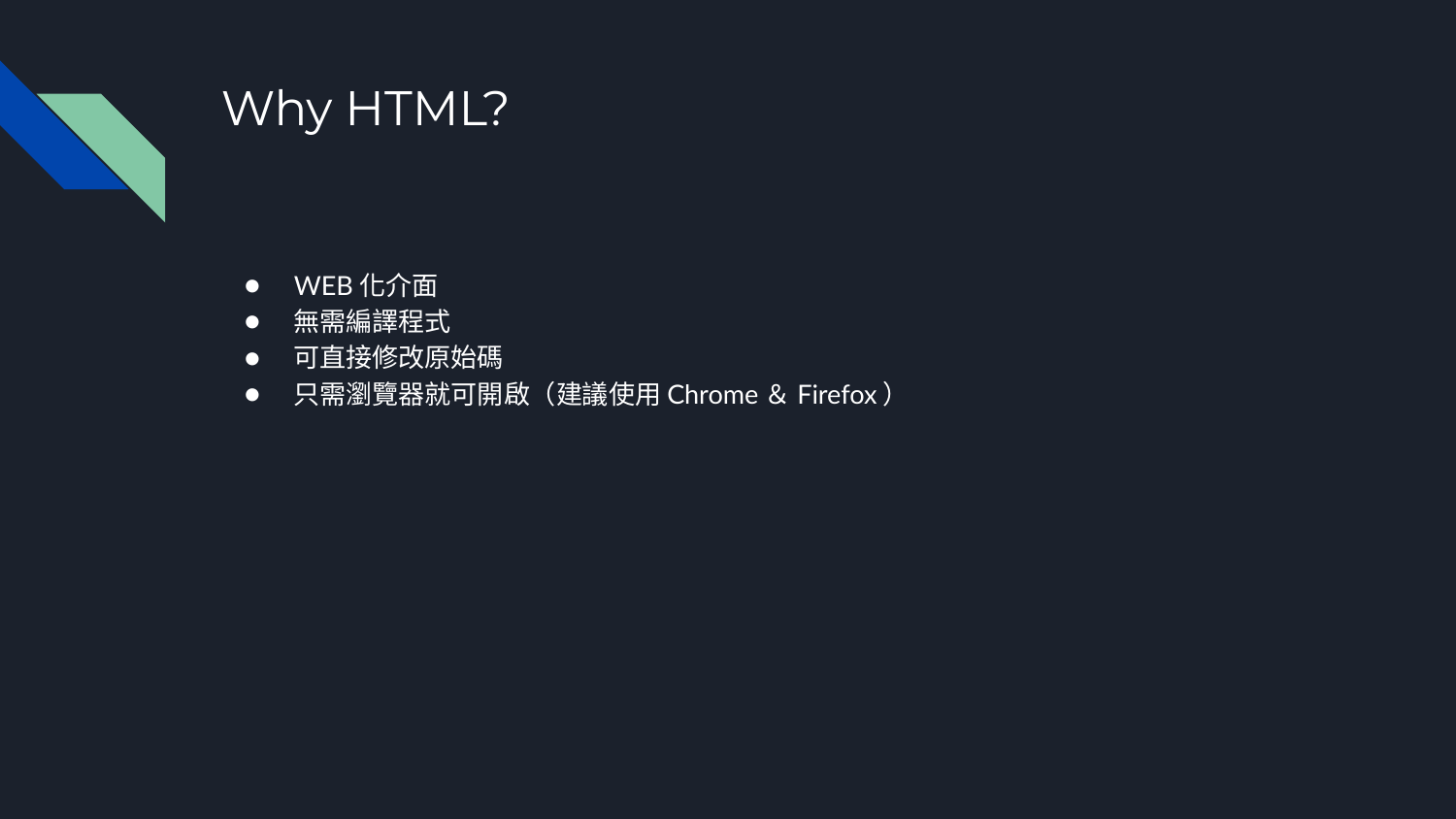

# Why HTML?
WEB化介面
無需編譯程式
可直接修改原始碼
只需瀏覽器就可開啟（建議使用Chrome＆Firefox）